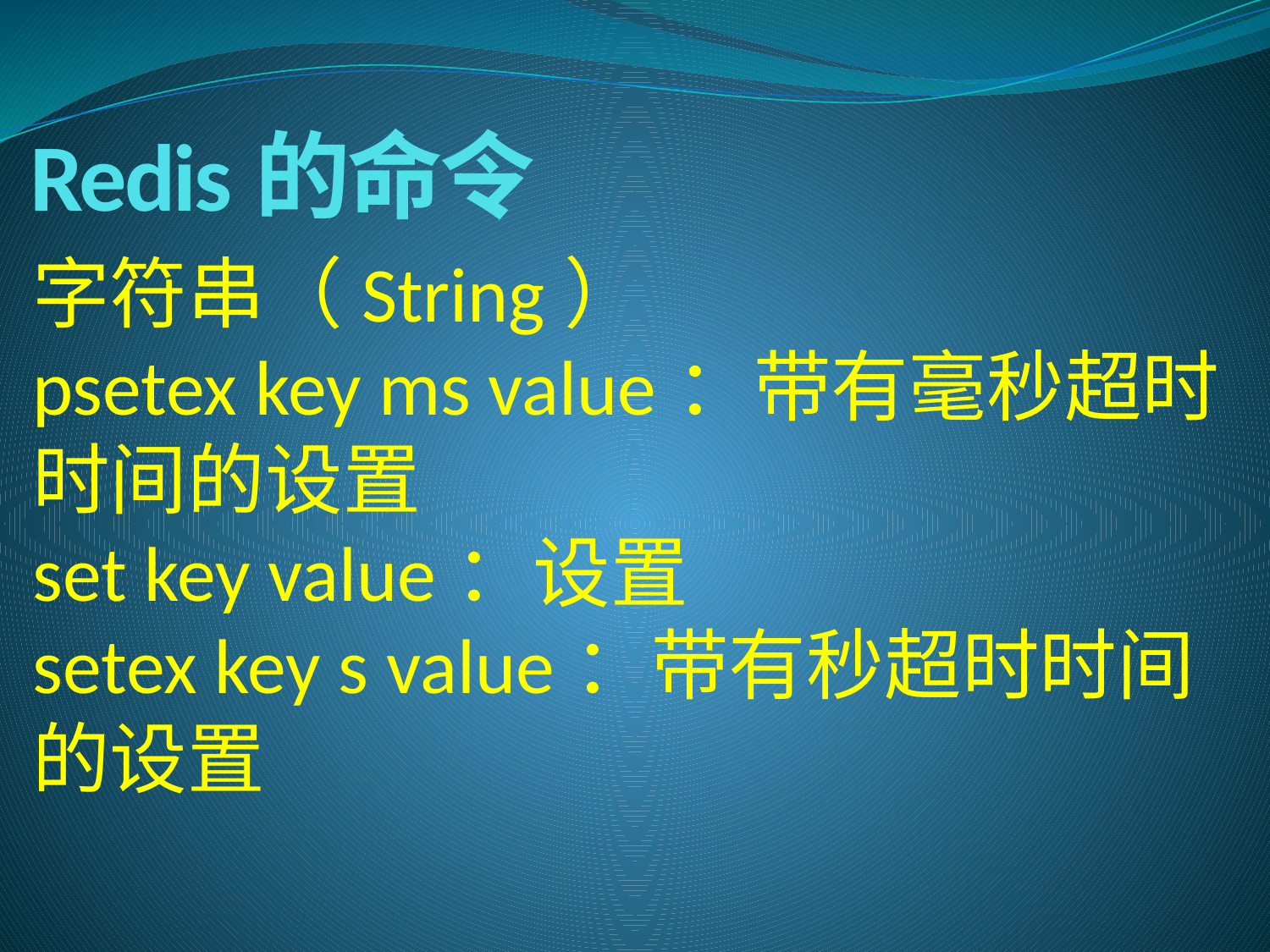

# Redis的命令
字符串（String）
psetex key ms value：带有毫秒超时时间的设置
set key value：设置
setex key s value：带有秒超时时间的设置